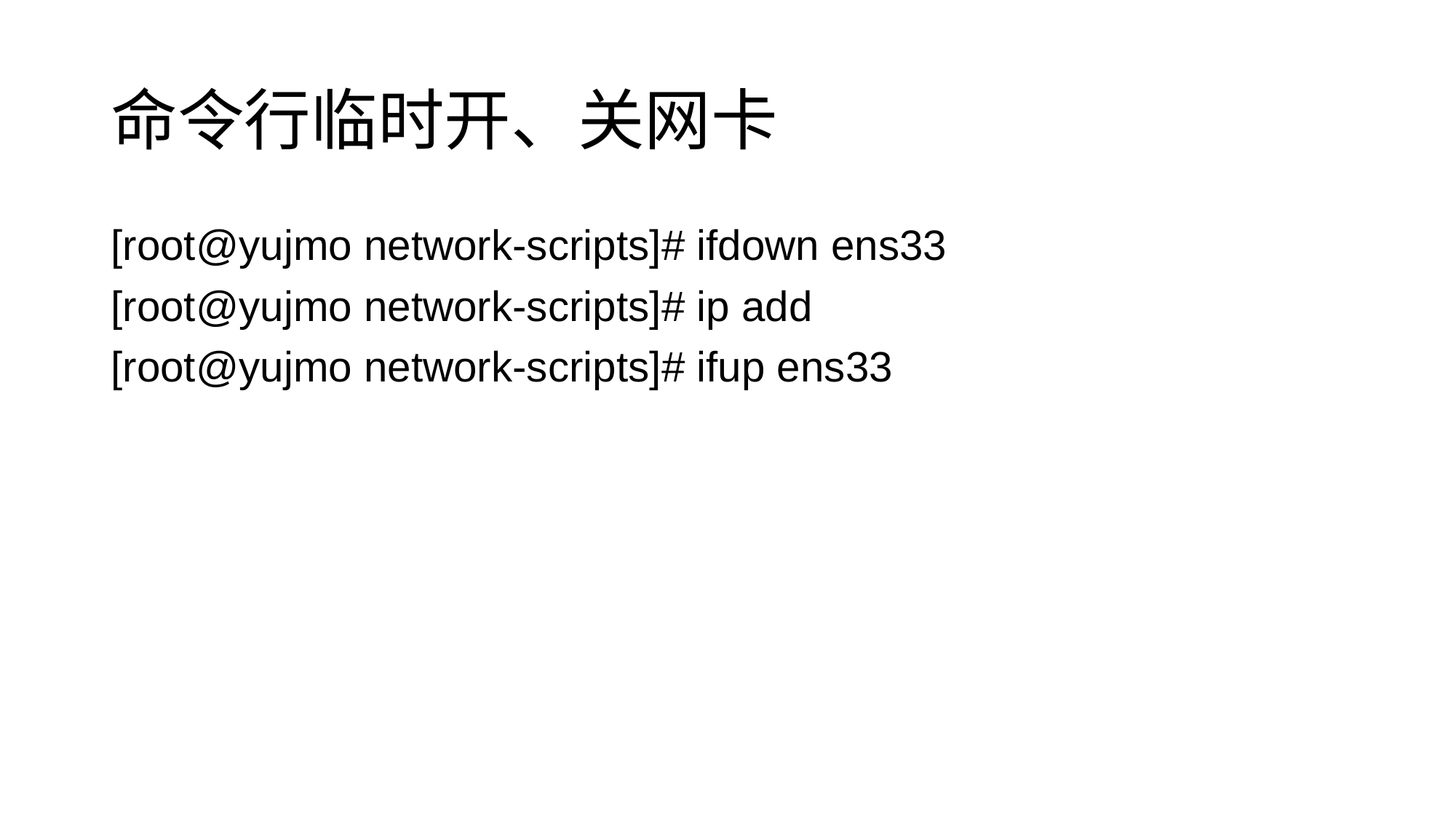

# 命令行临时开、关网卡
[root@yujmo network-scripts]# ifdown ens33
[root@yujmo network-scripts]# ip add
[root@yujmo network-scripts]# ifup ens33